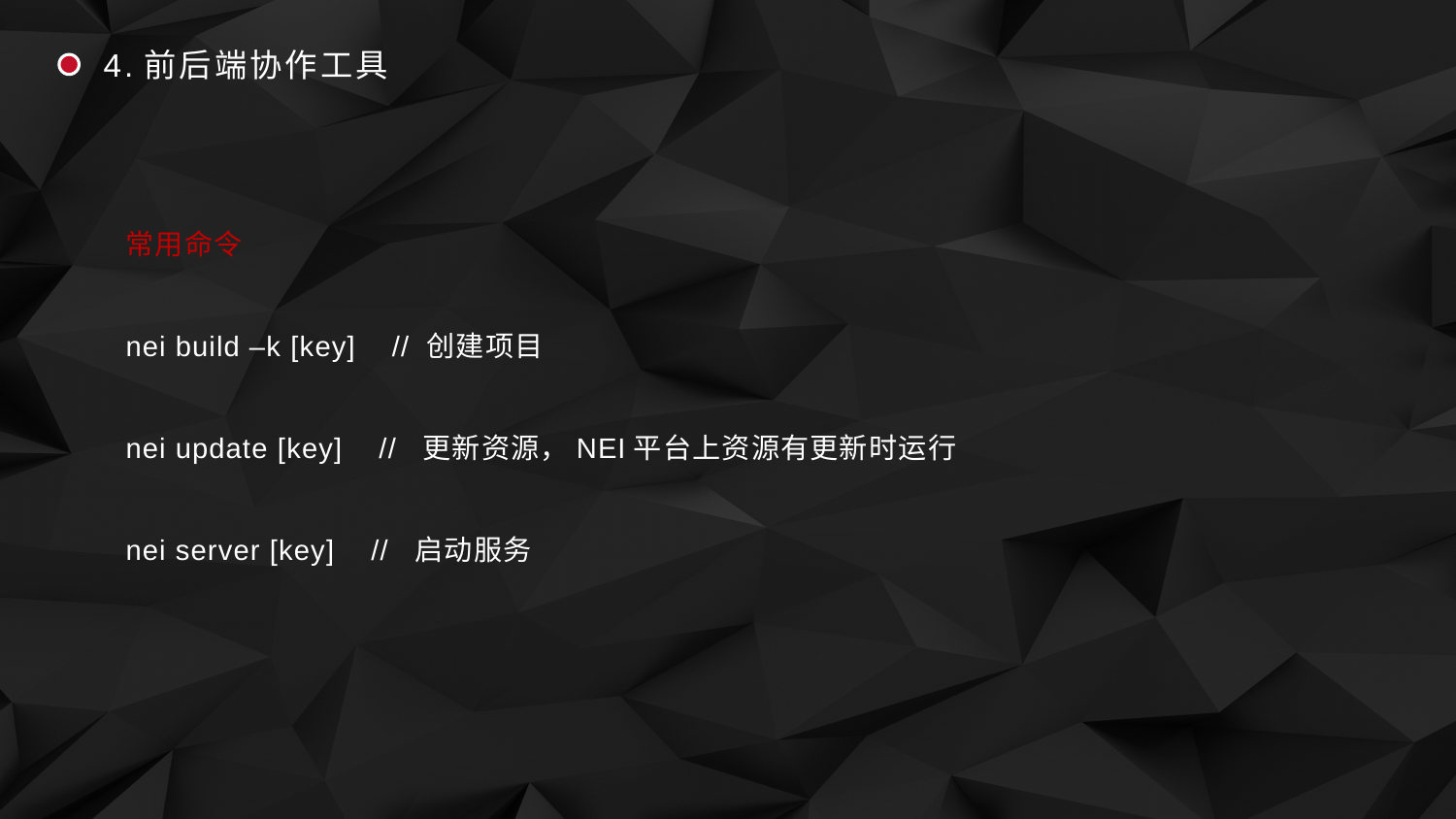

4.前后端协作工具

常用命令
nei build –k [key]    // 创建项目
nei update [key]    //  更新资源，NEI平台上资源有更新时运行
nei server [key]    //  启动服务